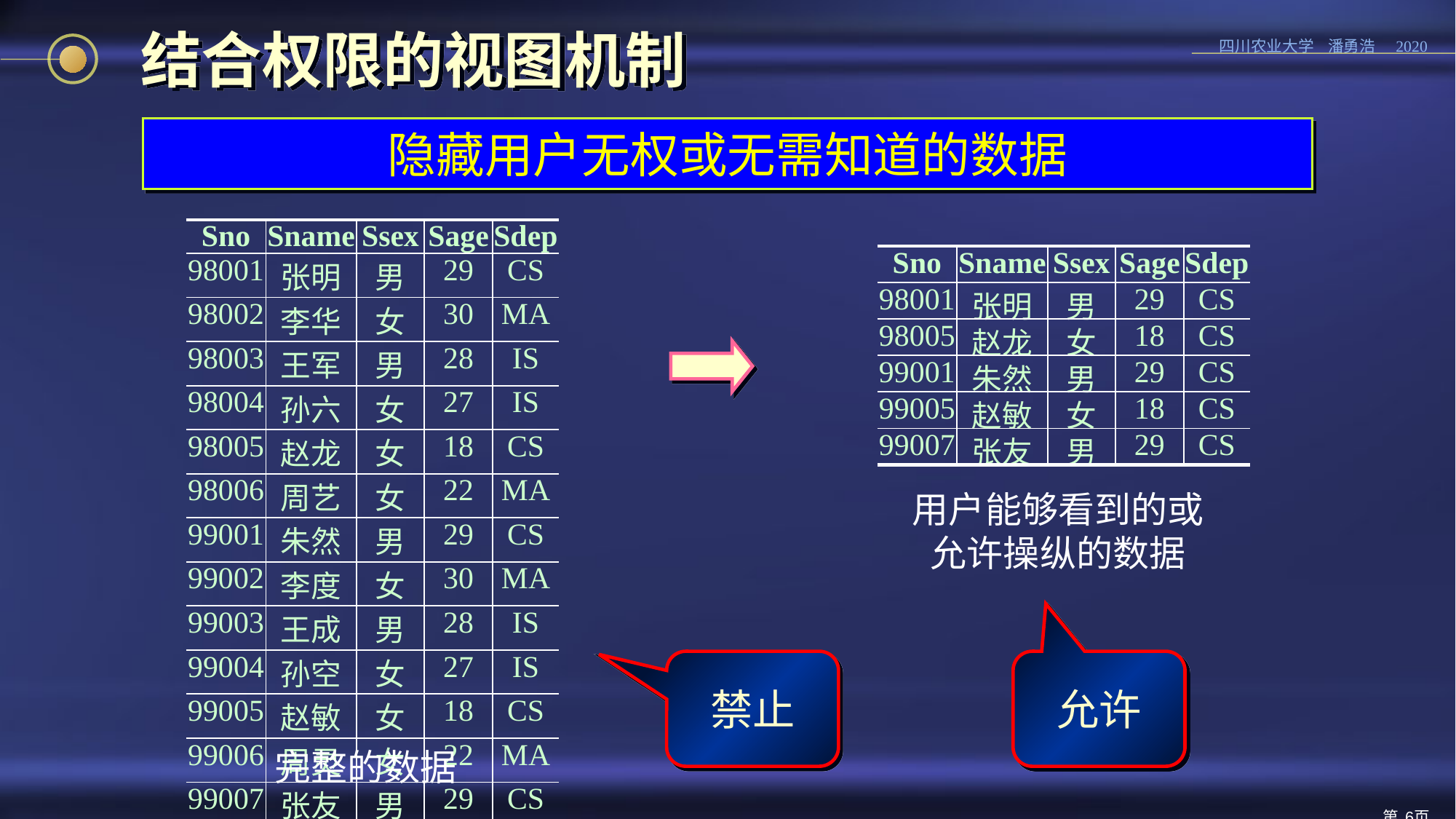

# 结合权限的视图机制
隐藏用户无权或无需知道的数据
| Sno | Sname | Ssex | Sage | Sdep |
| --- | --- | --- | --- | --- |
| 98001 | 张明 | 男 | 29 | CS |
| 98002 | 李华 | 女 | 30 | MA |
| 98003 | 王军 | 男 | 28 | IS |
| 98004 | 孙六 | 女 | 27 | IS |
| 98005 | 赵龙 | 女 | 18 | CS |
| 98006 | 周艺 | 女 | 22 | MA |
| 99001 | 朱然 | 男 | 29 | CS |
| 99002 | 李度 | 女 | 30 | MA |
| 99003 | 王成 | 男 | 28 | IS |
| 99004 | 孙空 | 女 | 27 | IS |
| 99005 | 赵敏 | 女 | 18 | CS |
| 99006 | 周灵 | 女 | 22 | MA |
| 99007 | 张友 | 男 | 29 | CS |
| Sno | Sname | Ssex | Sage | Sdep |
| --- | --- | --- | --- | --- |
| 98001 | 张明 | 男 | 29 | CS |
| 98005 | 赵龙 | 女 | 18 | CS |
| 99001 | 朱然 | 男 | 29 | CS |
| 99005 | 赵敏 | 女 | 18 | CS |
| 99007 | 张友 | 男 | 29 | CS |

用户能够看到的或允许操纵的数据
禁止
允许
完整的数据